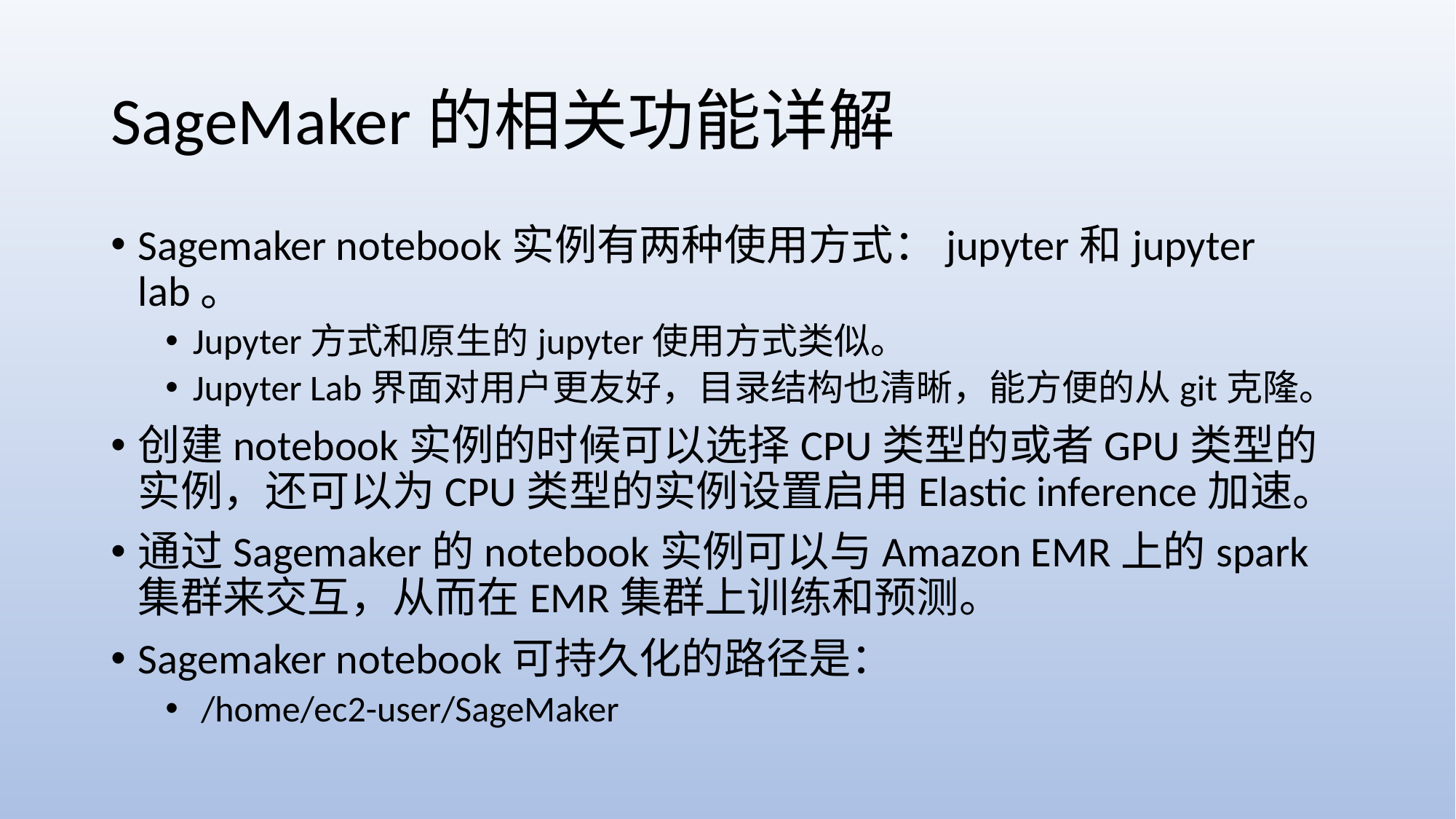

# SageMaker的相关功能详解
Sagemaker notebook实例有两种使用方式：jupyter和jupyter lab。
Jupyter方式和原生的jupyter使用方式类似。
Jupyter Lab界面对用户更友好，目录结构也清晰，能方便的从git克隆。
创建notebook实例的时候可以选择CPU类型的或者GPU类型的实例，还可以为CPU类型的实例设置启用Elastic inference加速。
通过Sagemaker的notebook实例可以与Amazon EMR上的spark集群来交互，从而在EMR集群上训练和预测。
Sagemaker notebook可持久化的路径是：
 /home/ec2-user/SageMaker